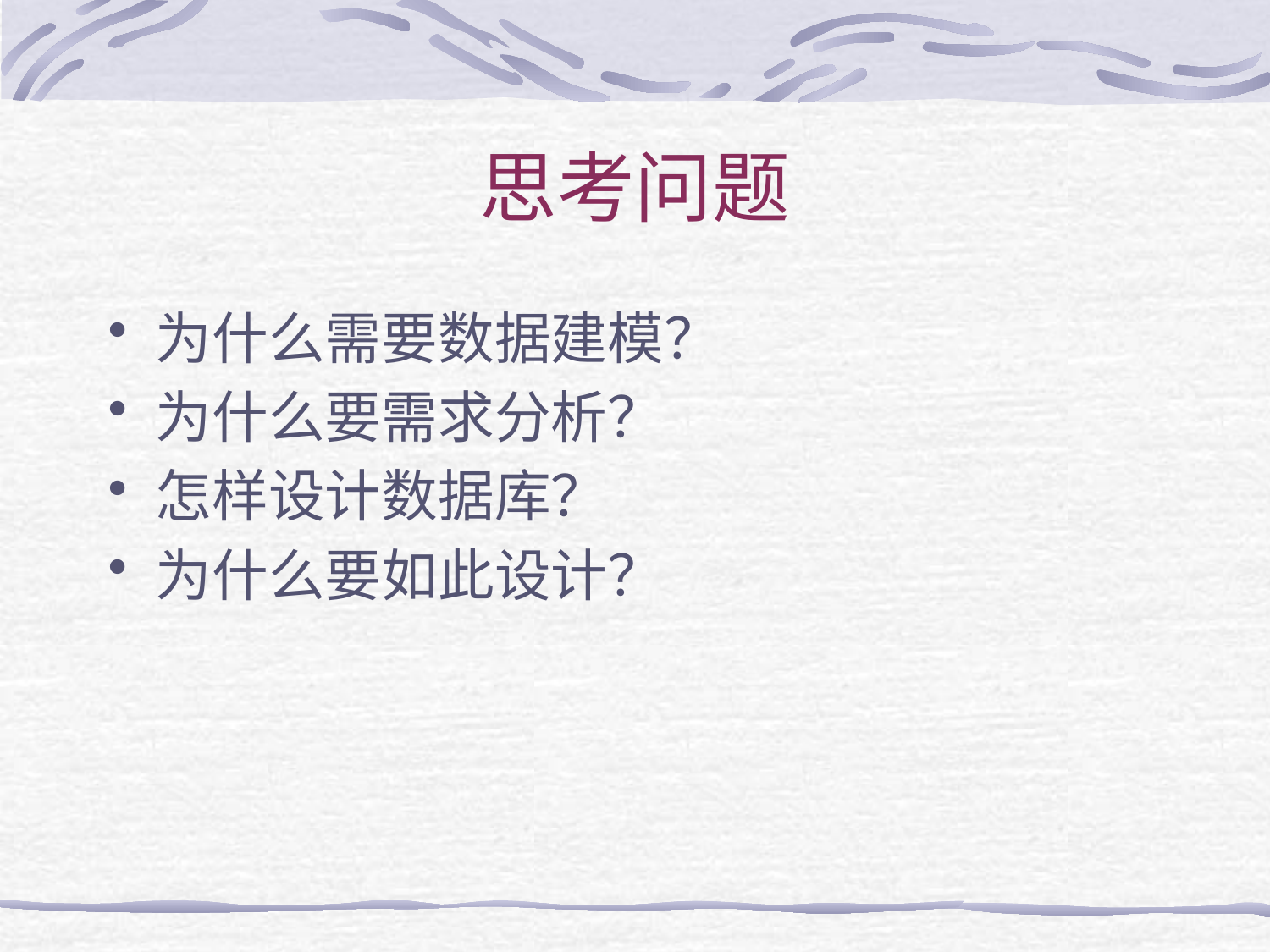

# 思考问题
为什么需要数据建模？
为什么要需求分析？
怎样设计数据库？
为什么要如此设计？